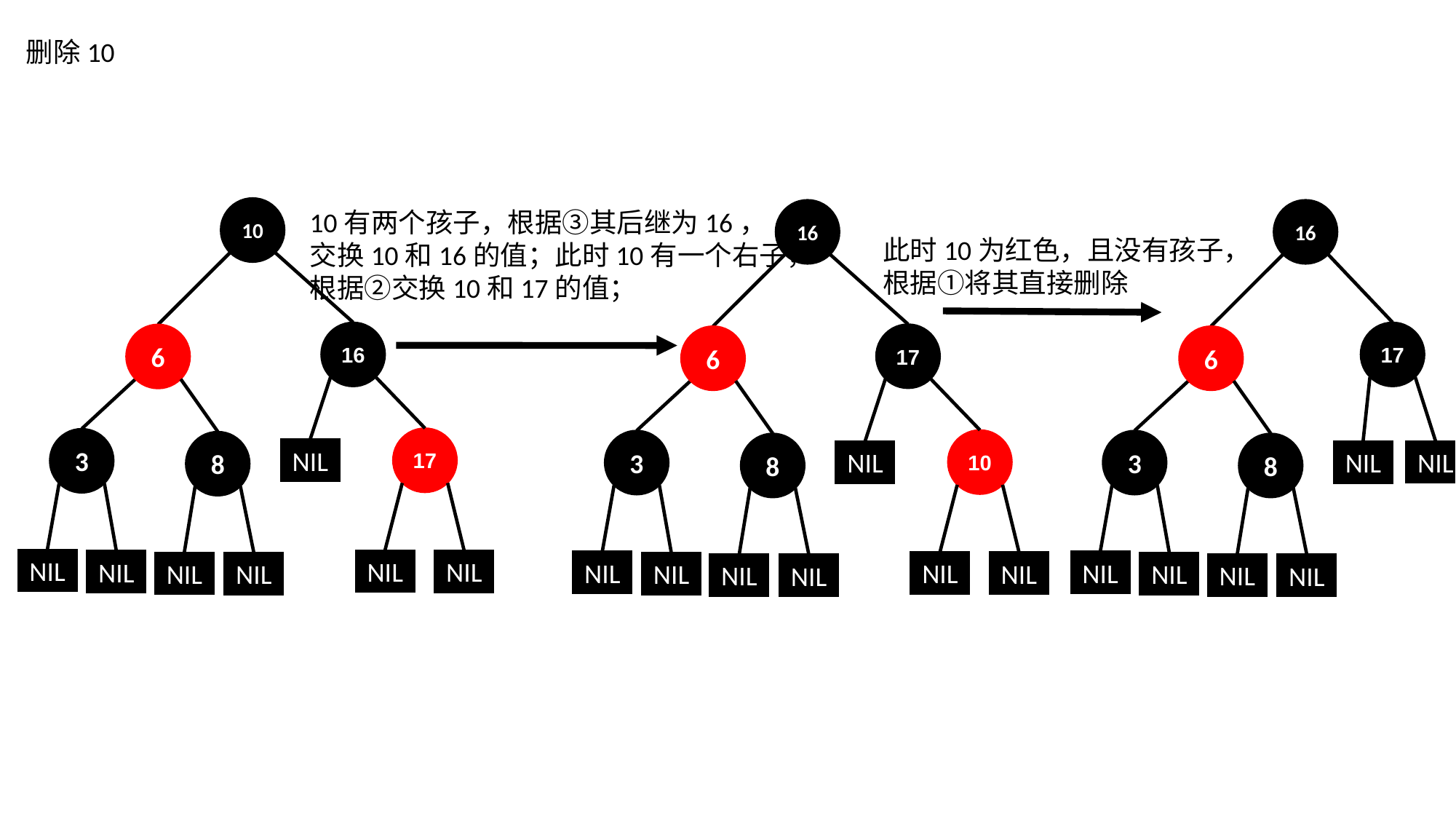

删除10
10
16
16
10有两个孩子，根据③其后继为16，
交换10和16的值；此时10有一个右子，
根据②交换10和17的值；
此时10为红色，且没有孩子，
根据①将其直接删除
16
17
17
6
6
6
17
3
10
3
3
8
8
8
NIL
NIL
NIL
NIL
NIL
NIL
NIL
NIL
NIL
NIL
NIL
NIL
NIL
NIL
NIL
NIL
NIL
NIL
NIL
NIL